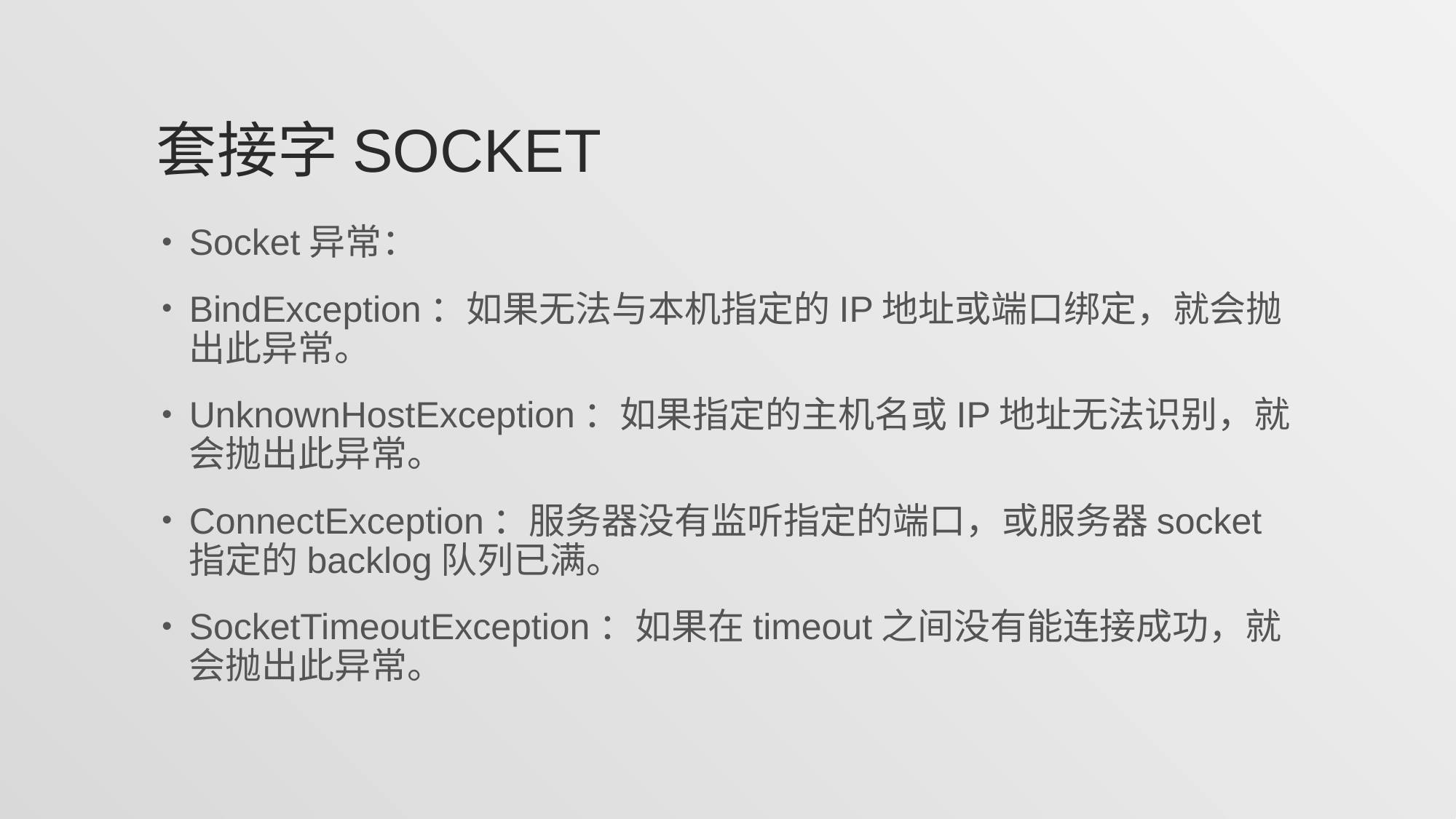

# 套接字Socket
Socket异常：
BindException：如果无法与本机指定的IP地址或端口绑定，就会抛出此异常。
UnknownHostException：如果指定的主机名或IP地址无法识别，就会抛出此异常。
ConnectException：服务器没有监听指定的端口，或服务器socket指定的backlog队列已满。
SocketTimeoutException：如果在timeout之间没有能连接成功，就会抛出此异常。